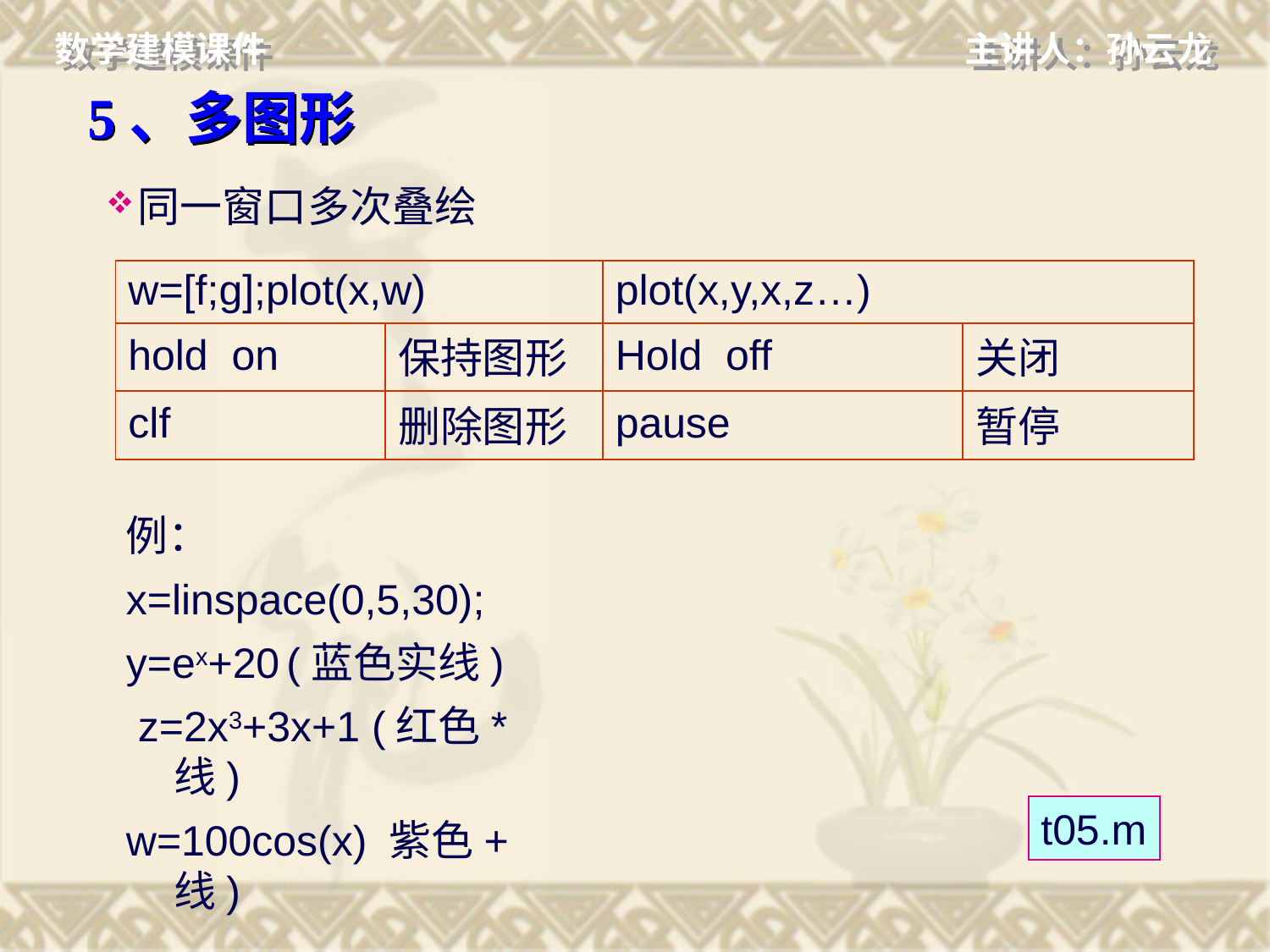

# 5、多图形
同一窗口多次叠绘
| w=[f;g];plot(x,w) |  | plot(x,y,x,z…) |  |
| --- | --- | --- | --- |
| hold on | 保持图形 | Hold off | 关闭 |
| clf | 删除图形 | pause | 暂停 |
例：
x=linspace(0,5,30);
y=ex+20 (蓝色实线)
 z=2x3+3x+1 (红色*线)
w=100cos(x) 紫色+线)
t05.m